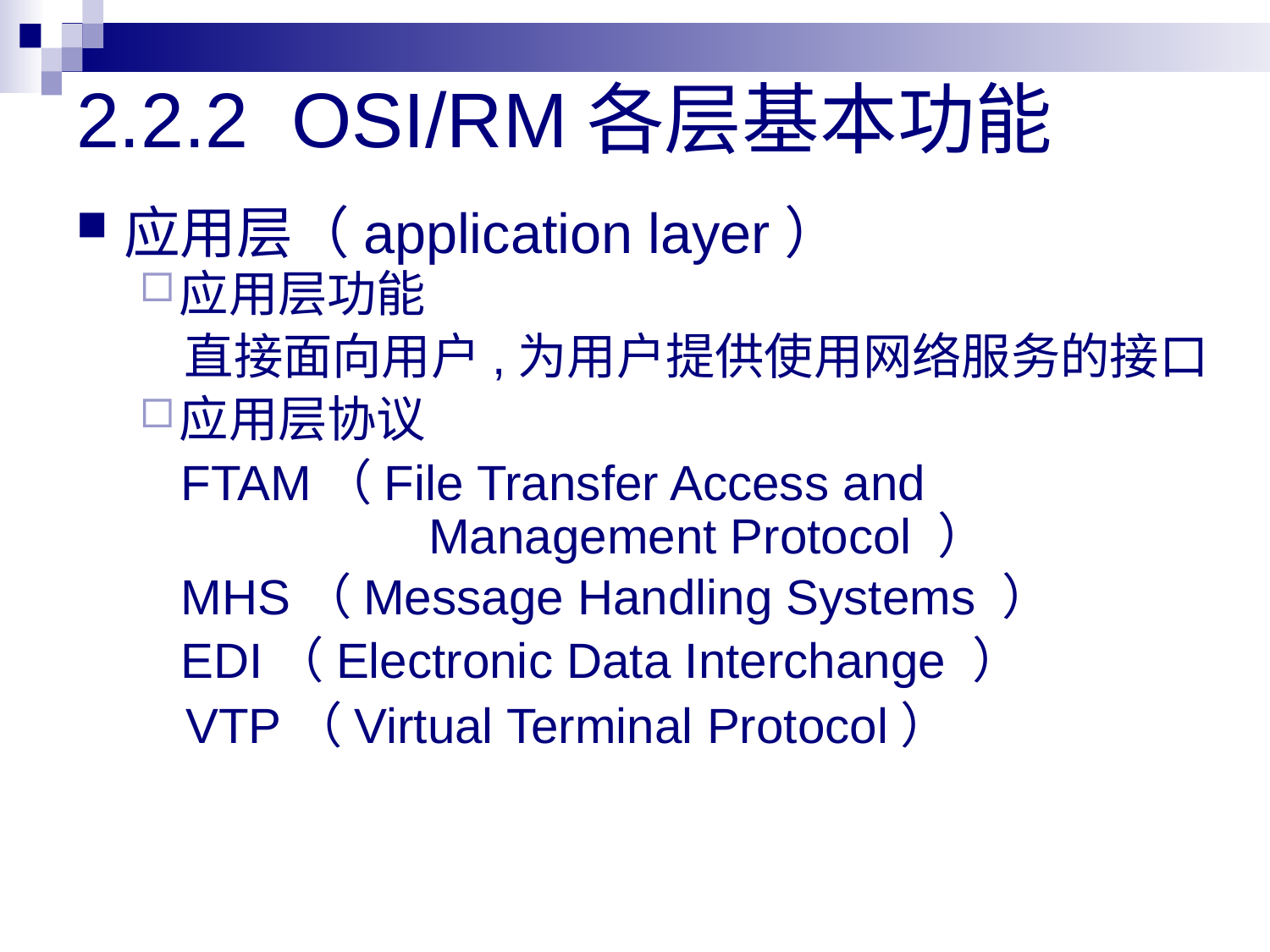

# 2.2.2  OSI/RM各层基本功能
应用层（application layer）
应用层功能
   直接面向用户,为用户提供使用网络服务的接口
应用层协议
   FTAM（File Transfer Access and
                     Management Protocol ）
   MHS（Message Handling Systems ）
   EDI（Electronic Data Interchange ）
       VTP（Virtual Terminal Protocol）